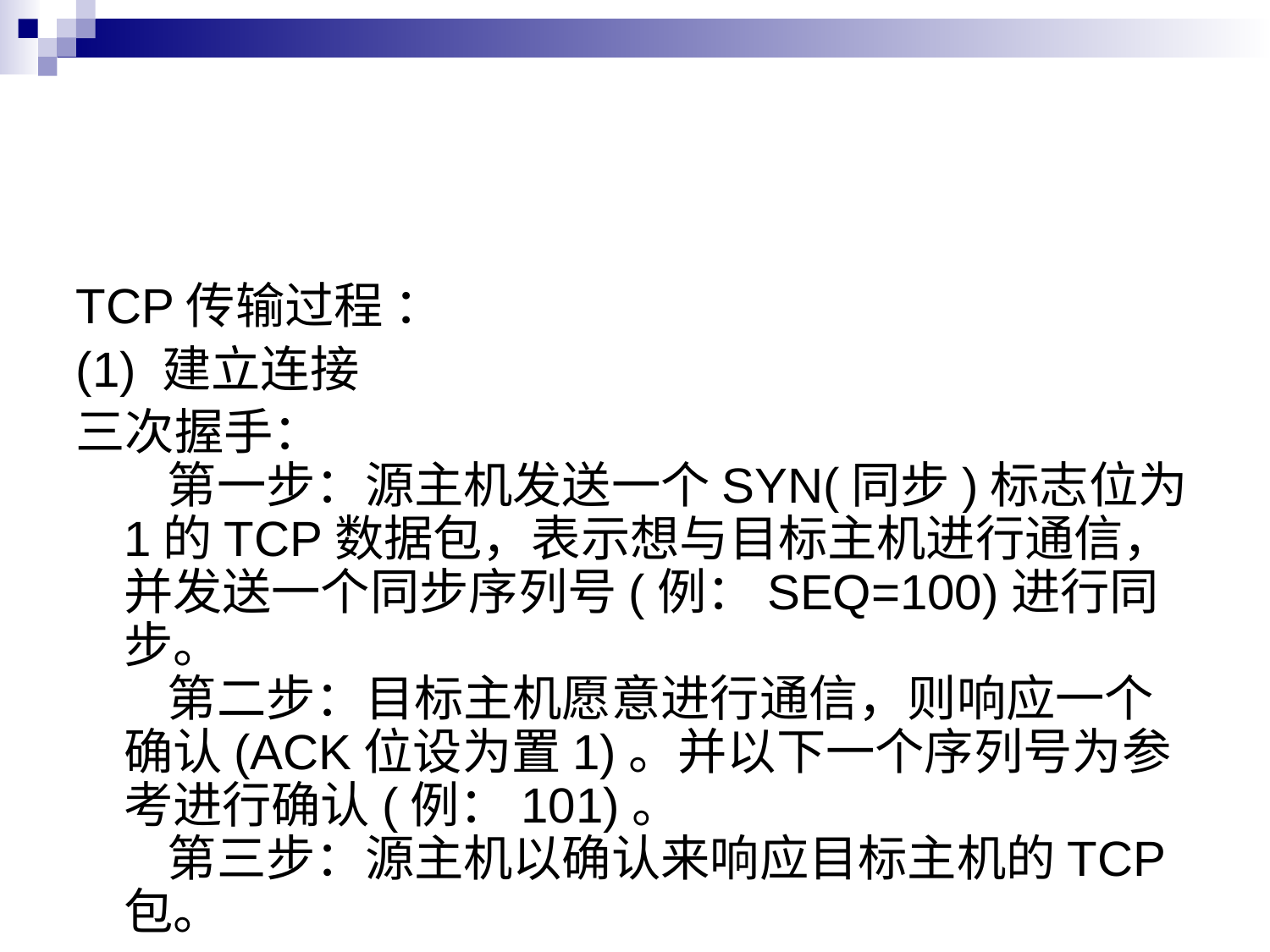

#
TCP传输过程 ：
(1) 建立连接
三次握手：
    第一步：源主机发送一个SYN(同步)标志位为1的TCP数据包，表示想与目标主机进行通信，并发送一个同步序列号(例：SEQ=100)进行同步。
    第二步：目标主机愿意进行通信，则响应一个确认(ACK位设为置1)。并以下一个序列号为参考进行确认(例：101)。
    第三步：源主机以确认来响应目标主机的TCP包。